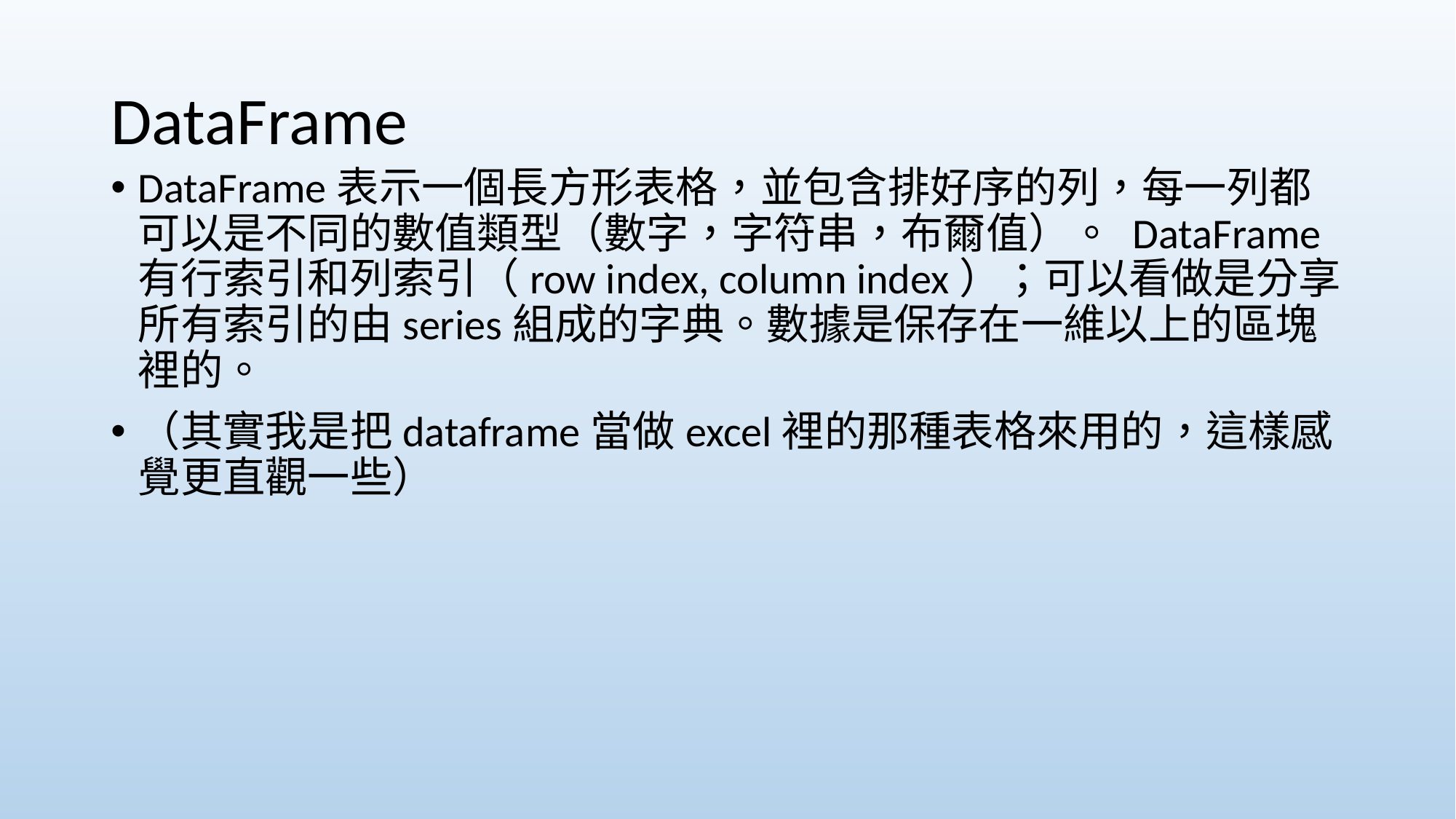

# DataFrame
DataFrame表示一個長方形表格，並包含排好序的列，每一列都可以是不同的數值類型（數字，字符串，布爾值）。 DataFrame有行索引和列索引（row index, column index）；可以看做是分享所有索引的由series組成的字典。數據是保存在一維以上的區塊裡的。
（其實我是把dataframe當做excel裡的那種表格來用的，這樣感覺更直觀一些）